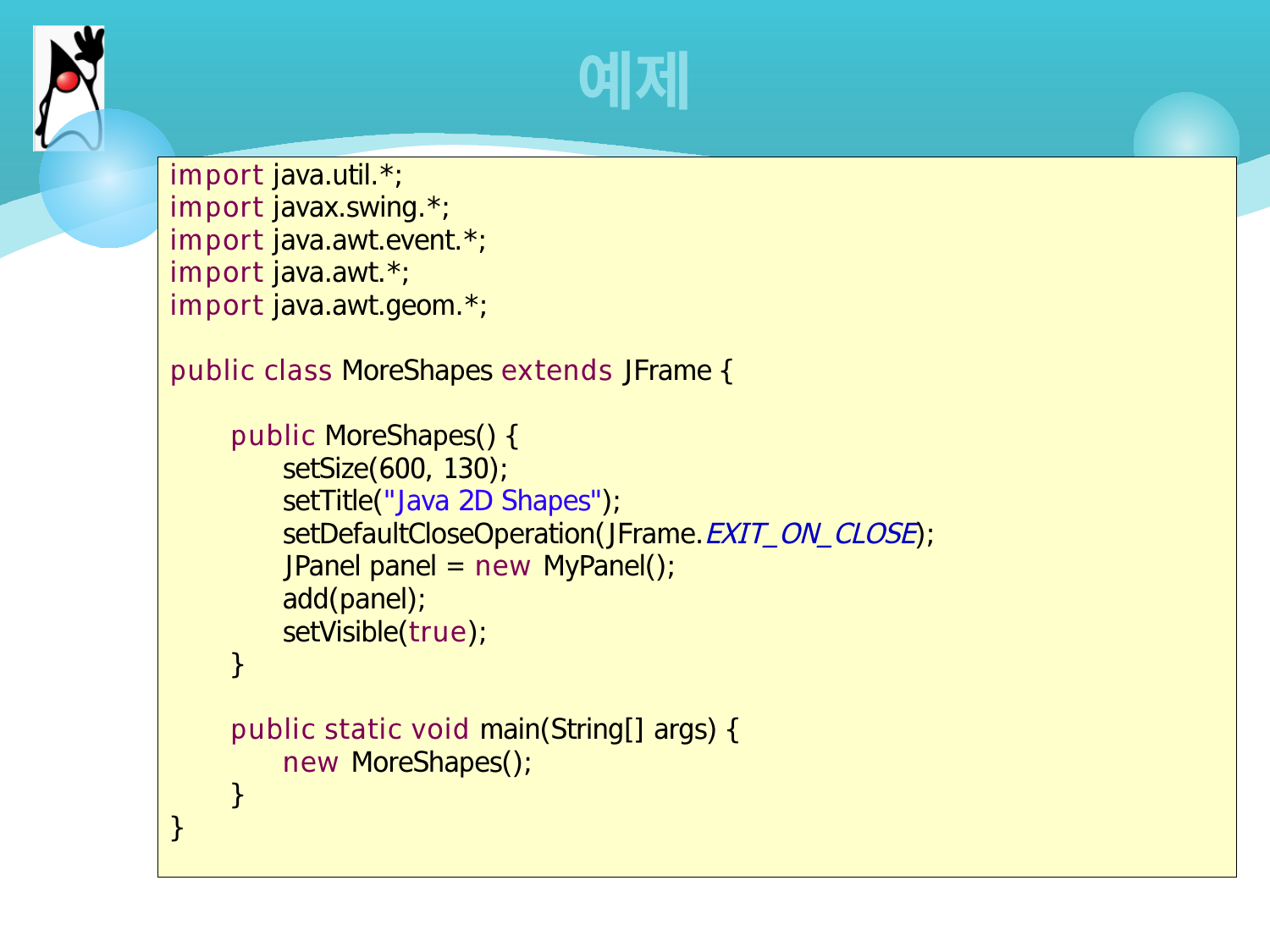

# 예제
import java.util.*;
import javax.swing.*;
import java.awt.event.*;
import java.awt.*;
import java.awt.geom.*;

public class MoreShapes extends JFrame {

       public MoreShapes() {
             setSize(600, 130);
             setTitle("Java 2D Shapes");
             setDefaultCloseOperation(JFrame.EXIT_ON_CLOSE);
             JPanel panel = new MyPanel();
             add(panel);
             setVisible(true);
       }

       public static void main(String[] args) {
             new MoreShapes();
       }
}